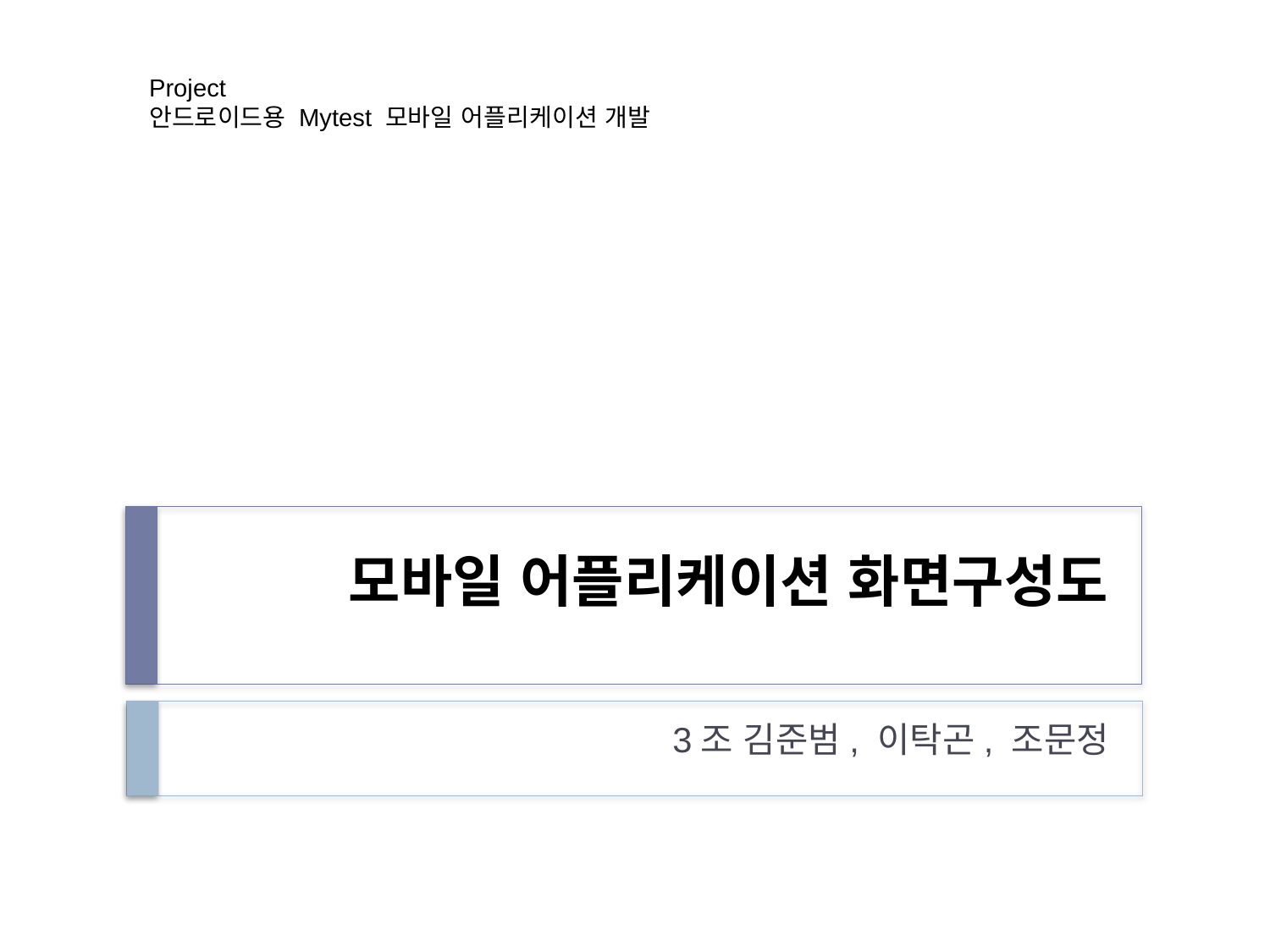

Project
안드로이드용 Mytest 모바일 어플리케이션 개발

# 모바일 어플리케이션 화면구성도
3조 김준범, 이탁곤, 조문정